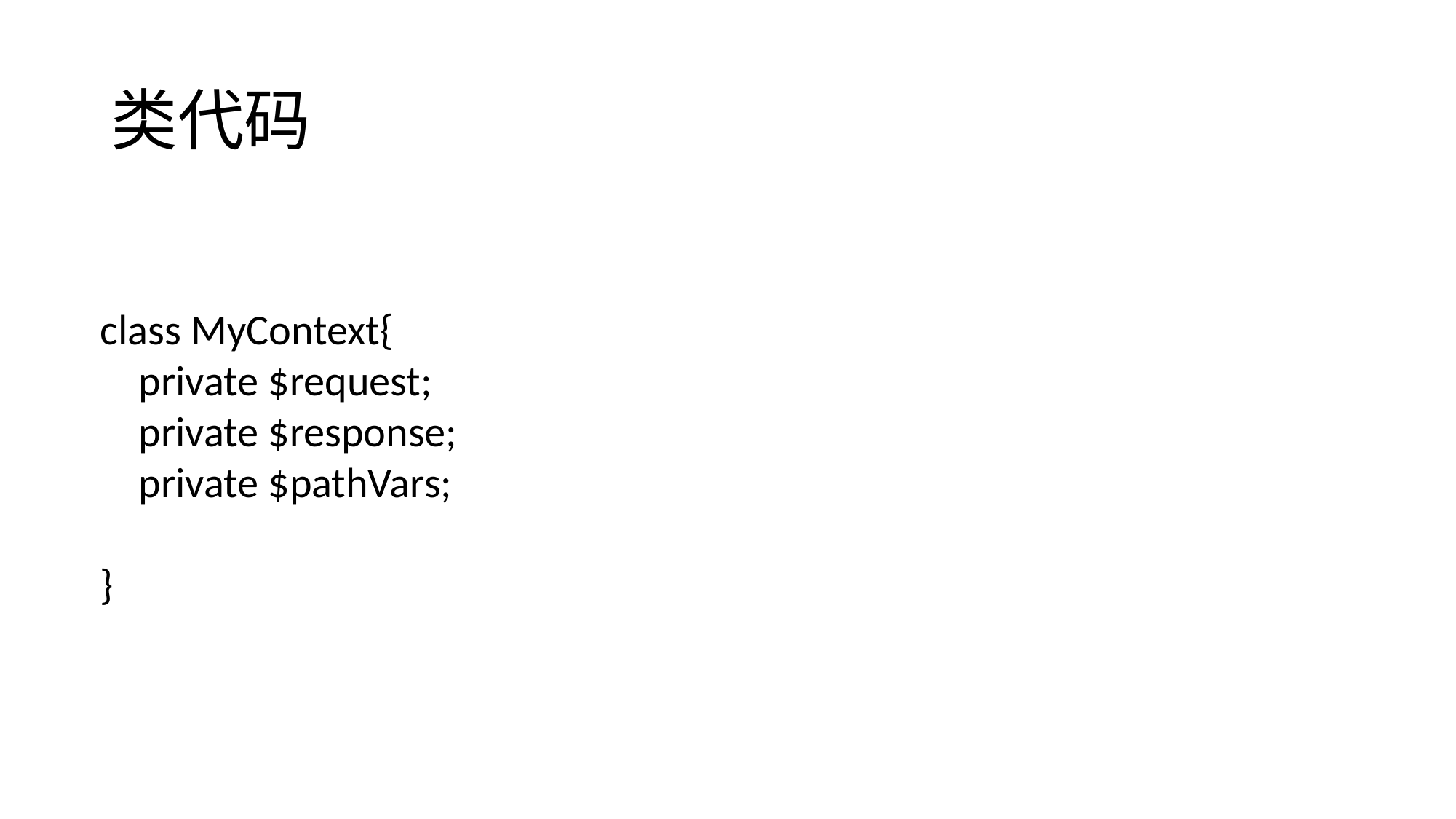

# 类代码
class MyContext{
    private $request;
    private $response;
    private $pathVars;

}